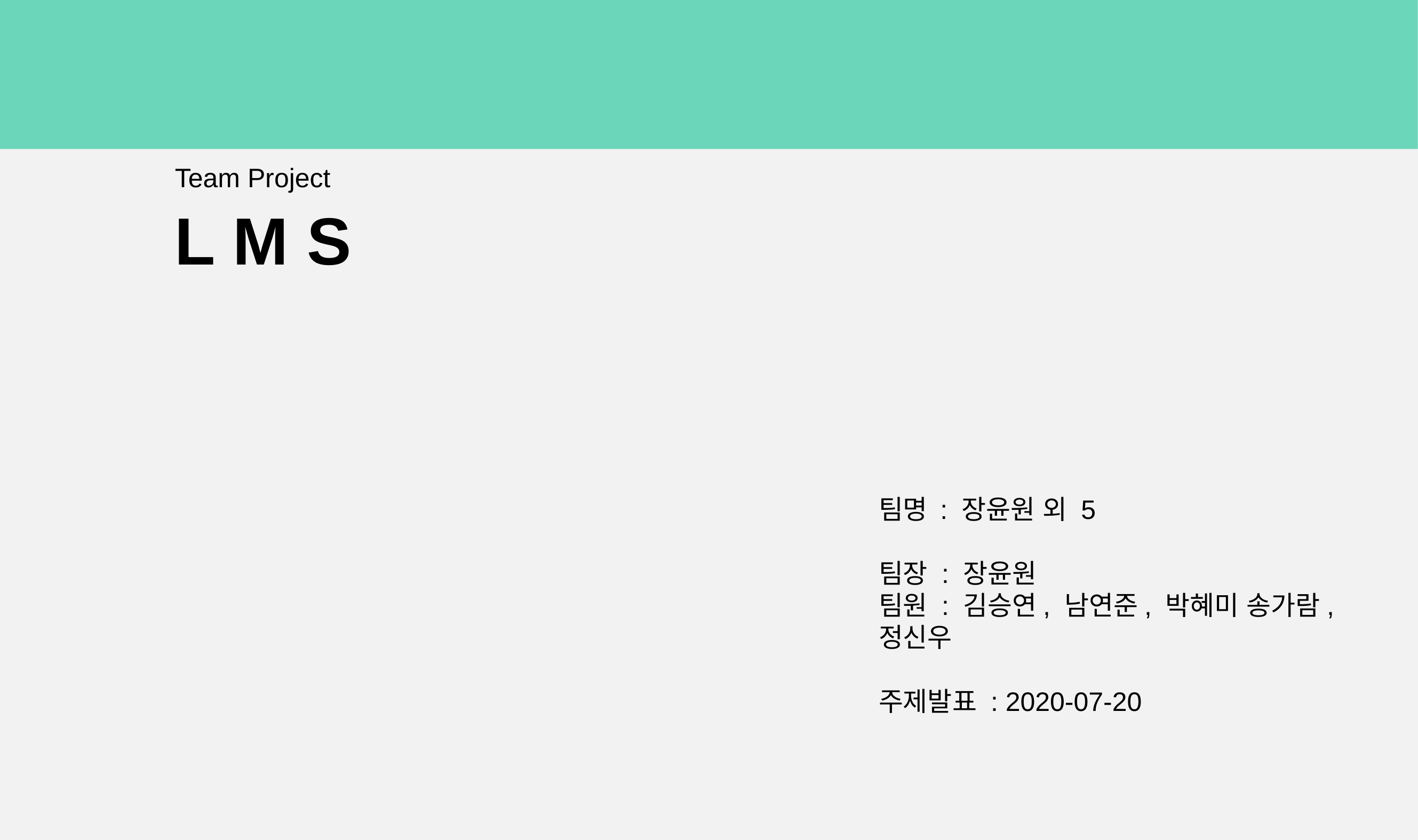

Team Project
L M S
팀명 : 장윤원 외 5

팀장 : 장윤원
팀원 : 김승연, 남연준, 박혜미 송가람, 정신우

주제발표 : 2020-07-20